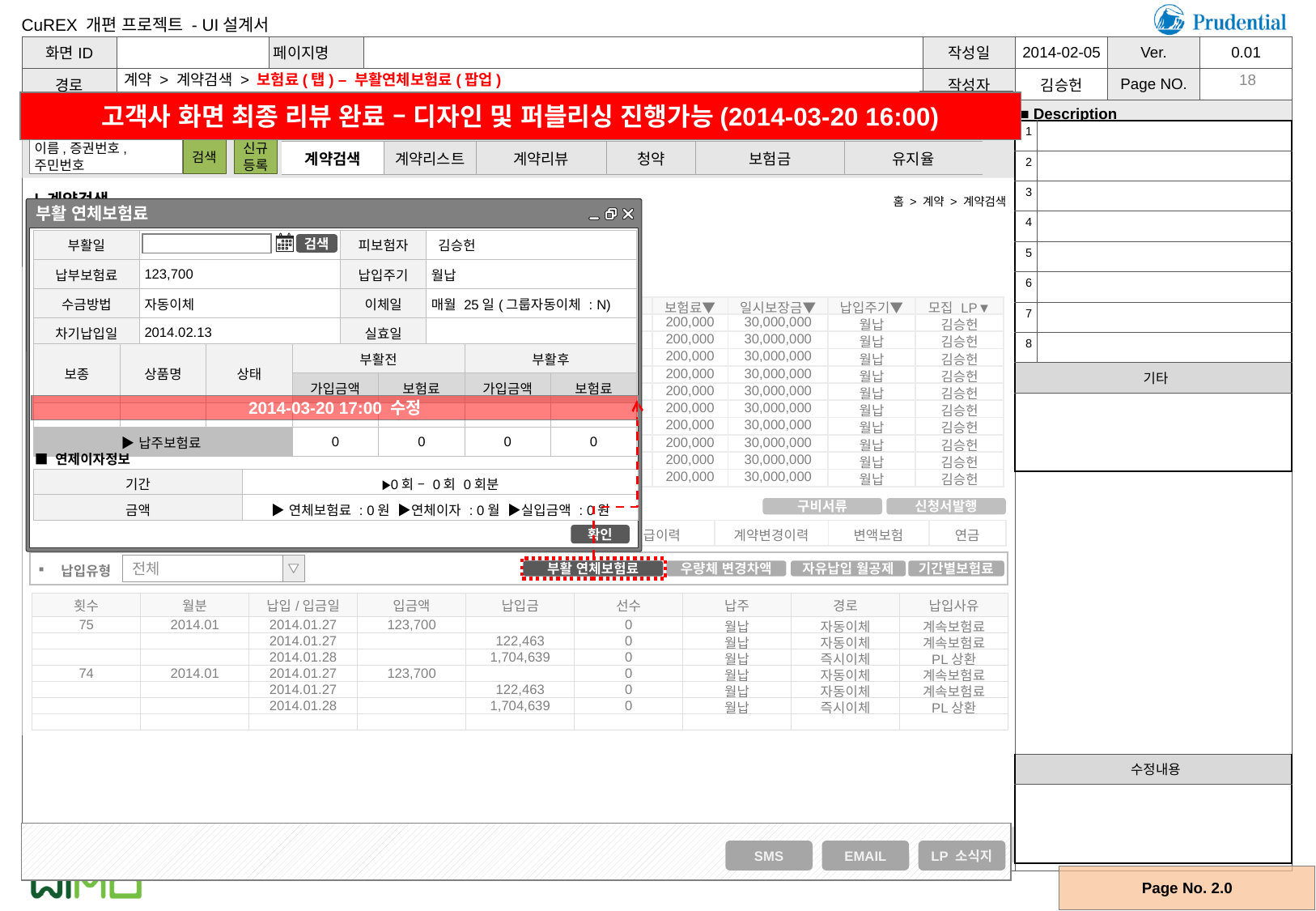

계약 > 계약검색 > 보험료(탭) – 부활연체보험료(팝업)
18
고객사 화면 최종 리뷰 완료 – 디자인 및 퍼블리싱 진행가능(2014-03-20 16:00)
| 1 |  |
| --- | --- |
| 2 |  |
| 3 |  |
| 4 |  |
| 5 |  |
| 6 |  |
| 7 |  |
| 8 |  |
| 기타 |  |
|  |  |
| 계약검색 | 계약리스트 | 계약리뷰 | 청약 | 보험금 | 유지율 |
| --- | --- | --- | --- | --- | --- |
| 계약검색
홈 > 계약 > 계약검색
부활 연체보험료

■ 검색결과 - 성명 “김승헌”에 대한 검색결과 총 OOO 건
성명

주민등록번호

증권번호

| 부활일 |  | 피보험자 | 김승헌 |
| --- | --- | --- | --- |
| 납부보험료 | 123,700 | 납입주기 | 월납 |
| 수금방법 | 자동이체 | 이체일 | 매월 25일(그룹자동이체 : N) |
| 차기납입일 | 2014.02.13 | 실효일 |  |

검색
■ 성명 “김승헌” 검색결과 총 OOO 건

| 선택 | 증권번호▼ | 계약자▼ | 피보험자▼ | 계약일▼ | 보험종류▼ | 상태▼ | 보험료▼ | 일시보장금▼ | 납입주기▼ | 모집 LP▼ |
| --- | --- | --- | --- | --- | --- | --- | --- | --- | --- | --- |
| □ | 2445000017 | 김승헌 | 김승헌 | 2014-02-06 | 변액 | 정상 | 200,000 | 30,000,000 | 월납 | 김승헌 |
| □ | 2445000017 | 김승헌 | 김승헌 | 2014-02-06 | 변액 | 정상 | 200,000 | 30,000,000 | 월납 | 김승헌 |
| □ | 2445000017 | 김승헌 | 김승헌 | 2014-02-06 | 변액 | 정상 | 200,000 | 30,000,000 | 월납 | 김승헌 |
| □ | 2445000017 | 김승헌 | 김승헌 | 2014-02-06 | 변액 | 정상 | 200,000 | 30,000,000 | 월납 | 김승헌 |
| □ | 2445000017 | 김승헌 | 김승헌 | 2014-02-06 | 변액 | 정상 | 200,000 | 30,000,000 | 월납 | 김승헌 |
| □ | 2445000017 | 김승헌 | 김승헌 | 2014-02-06 | 변액 | 정상 | 200,000 | 30,000,000 | 월납 | 김승헌 |
| □ | 2445000017 | 김승헌 | 김승헌 | 2014-02-06 | 변액 | 정상 | 200,000 | 30,000,000 | 월납 | 김승헌 |
| □ | 2445000017 | 김승헌 | 김승헌 | 2014-02-06 | 변액 | 정상 | 200,000 | 30,000,000 | 월납 | 김승헌 |
| □ | 2445000017 | 김승헌 | 김승헌 | 2014-02-06 | 변액 | 정상 | 200,000 | 30,000,000 | 월납 | 김승헌 |
| □ | 2445000017 | 김승헌 | 김승헌 | 2014-02-06 | 변액 | 정상 | 200,000 | 30,000,000 | 월납 | 김승헌 |
| 보종 | 상품명 | 상태 | 부활전 |  | 부활후 |  |
| --- | --- | --- | --- | --- | --- | --- |
|  |  |  | 가입금액 | 보험료 | 가입금액 | 보험료 |
|  |  |  |  |  |  |  |
| ▶납주보험료 |  |  | 0 | 0 | 0 | 0 |
2014-03-20 17:00 수정
■ 연제이자정보
| 기간 | ▶0회 – 0회 0회분 |
| --- | --- |
| 금액 | ▶연체보험료 : 0원 ▶연체이자 : 0월 ▶실입금액 : 0원 |
■ 계약정보
구비서류
신청서발행
| 계약상세 | 보장내용 | 고객정보 | 보험료 | 자동이체 | 환급금/대출/중도인출 | 지급이력 | 계약변경이력 | 변액보험 | 연금 |
| --- | --- | --- | --- | --- | --- | --- | --- | --- | --- |
확인

전체

납입유형

부활 연체보험료
우량체 변경차액
자유납입 월공제
기간별보험료
| 횟수 | 월분 | 납입/입금일 | 입금액 | 납입금 | 선수 | 납주 | 경로 | 납입사유 |
| --- | --- | --- | --- | --- | --- | --- | --- | --- |
| 75 | 2014.01 | 2014.01.27 | 123,700 |  | 0 | 월납 | 자동이체 | 계속보험료 |
|  |  | 2014.01.27 |  | 122,463 | 0 | 월납 | 자동이체 | 계속보험료 |
|  |  | 2014.01.28 |  | 1,704,639 | 0 | 월납 | 즉시이체 | PL상환 |
| 74 | 2014.01 | 2014.01.27 | 123,700 |  | 0 | 월납 | 자동이체 | 계속보험료 |
|  |  | 2014.01.27 |  | 122,463 | 0 | 월납 | 자동이체 | 계속보험료 |
|  |  | 2014.01.28 |  | 1,704,639 | 0 | 월납 | 즉시이체 | PL상환 |
|  |  |  |  |  |  |  |  |  |
| 수정내용 |
| --- |
|  |

SMS
EMAIL
LP 소식지
Page No. 2.0